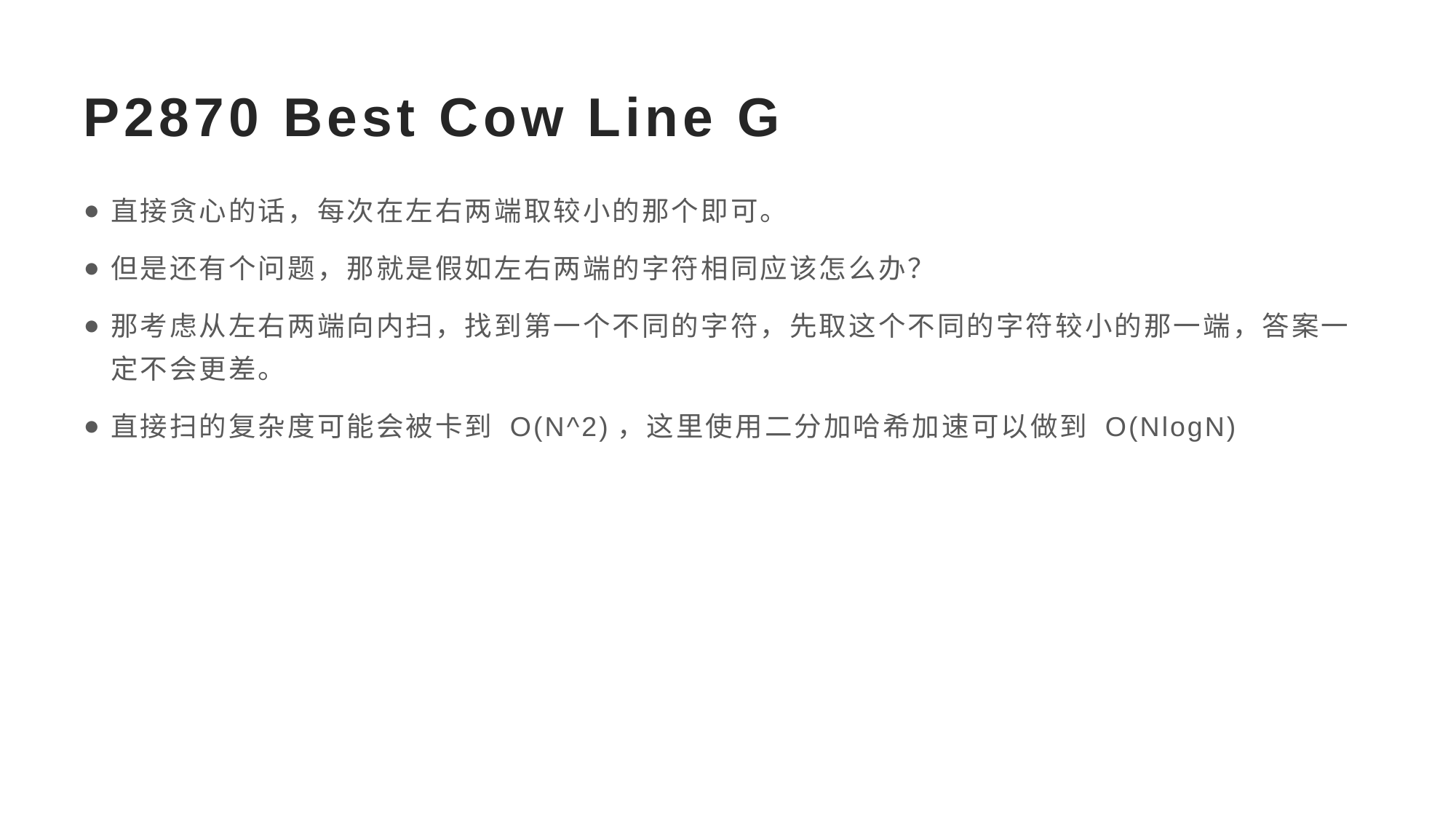

# P2870 Best Cow Line G
直接贪心的话，每次在左右两端取较小的那个即可。
但是还有个问题，那就是假如左右两端的字符相同应该怎么办？
那考虑从左右两端向内扫，找到第一个不同的字符，先取这个不同的字符较小的那一端，答案一定不会更差。
直接扫的复杂度可能会被卡到 O(N^2)，这里使用二分加哈希加速可以做到 O(NlogN)